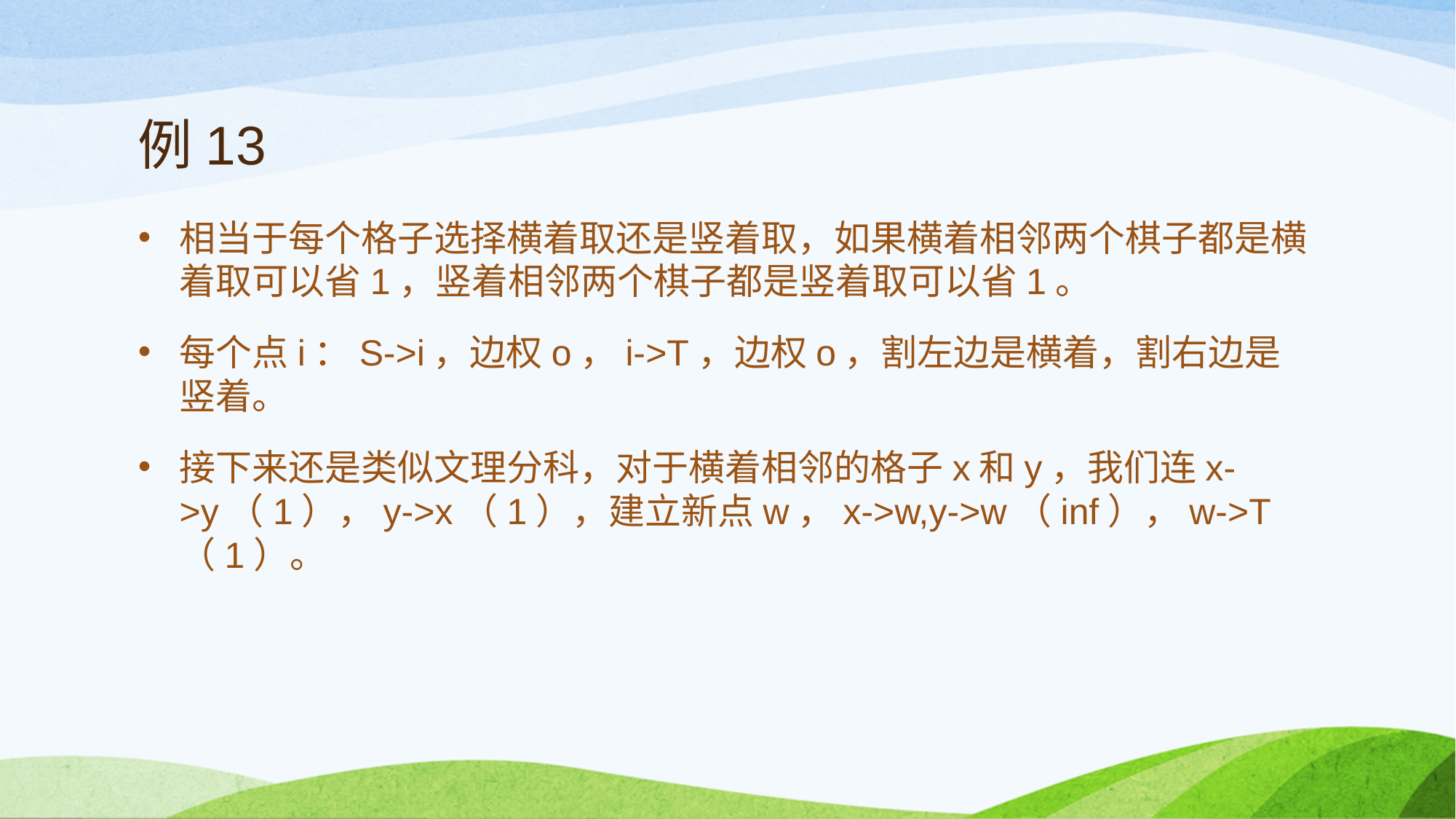

# 例13
相当于每个格子选择横着取还是竖着取，如果横着相邻两个棋子都是横着取可以省1，竖着相邻两个棋子都是竖着取可以省1。
每个点i：S->i，边权o，i->T，边权o，割左边是横着，割右边是竖着。
接下来还是类似文理分科，对于横着相邻的格子x和y，我们连x->y（1），y->x（1），建立新点w，x->w,y->w（inf），w->T（1）。